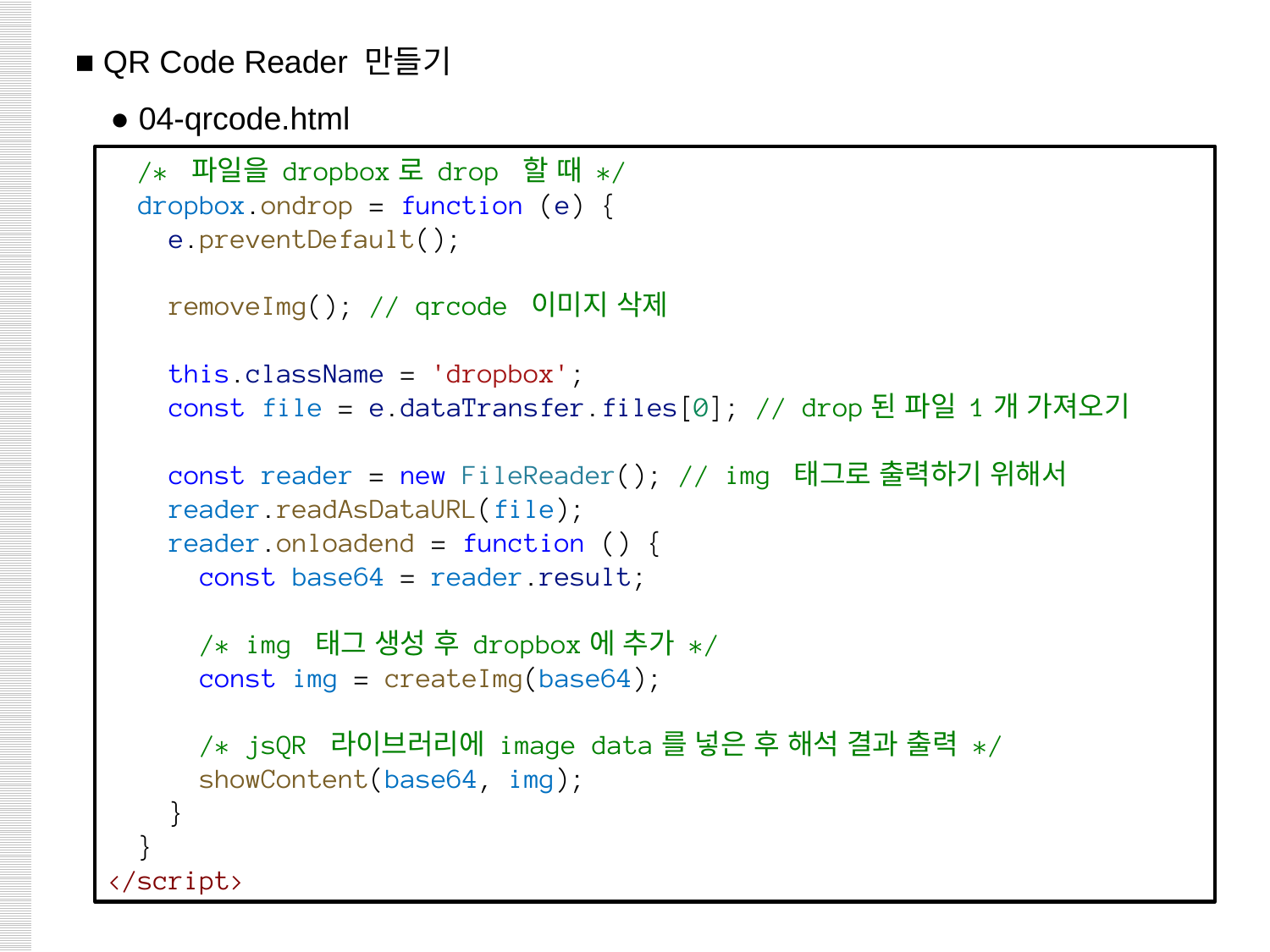

■ QR Code Reader 만들기
    ● 04-qrcode.html
  /* 파일을 dropbox로 drop 할 때 */
  dropbox.ondrop = function (e) {
    e.preventDefault();
    removeImg(); // qrcode 이미지 삭제
    this.className = 'dropbox';
    const file = e.dataTransfer.files[0]; // drop된 파일 1개 가져오기
    const reader = new FileReader(); // img 태그로 출력하기 위해서
    reader.readAsDataURL(file);
    reader.onloadend = function () {
      const base64 = reader.result;
      /* img 태그 생성 후 dropbox에 추가 */
      const img = createImg(base64);
      /* jsQR 라이브러리에 image data를 넣은 후 해석 결과 출력 */
      showContent(base64, img);
    }
  }
</script>